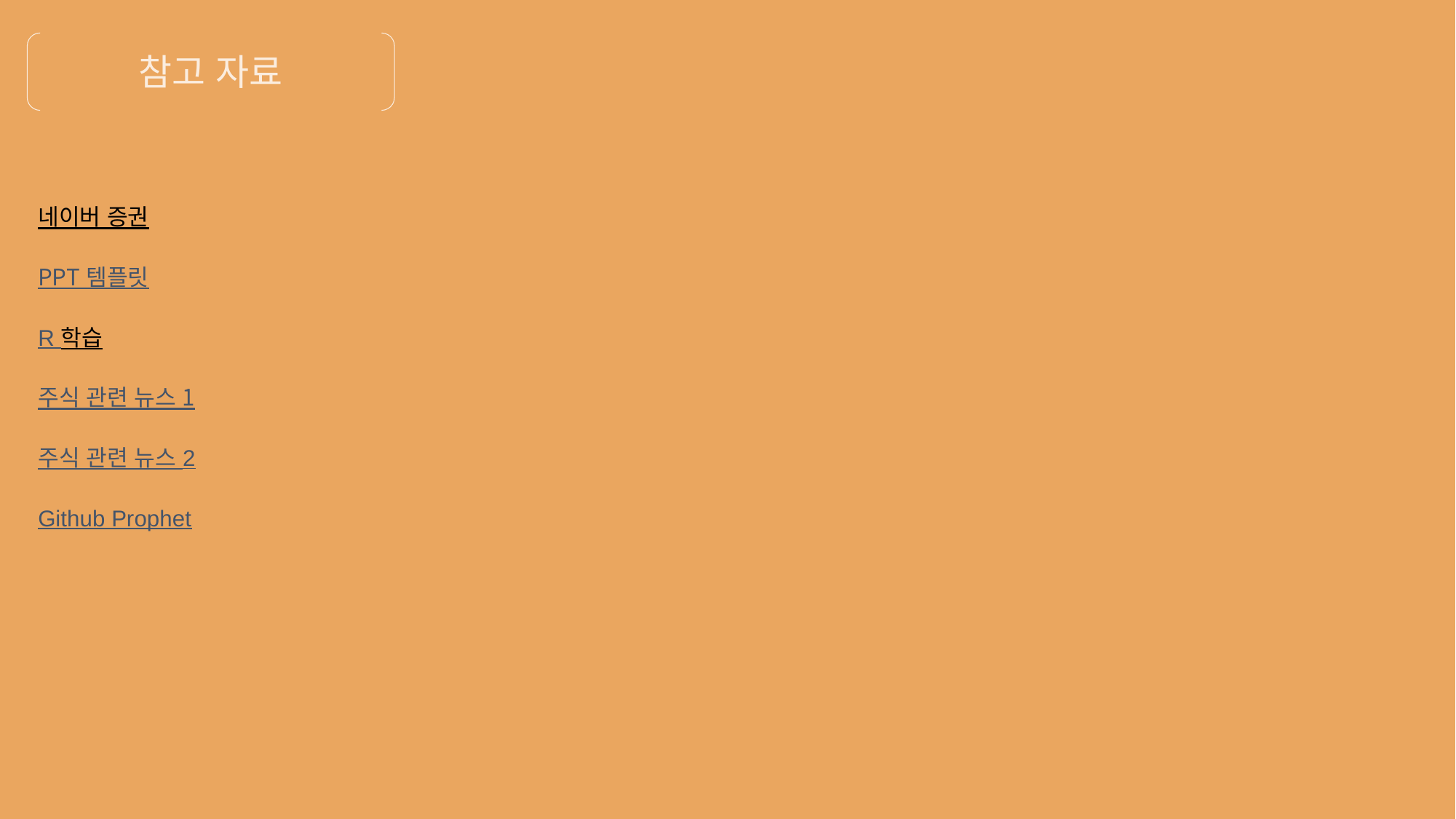

참고 자료
네이버 증권

PPT 템플릿

R 학습

주식 관련 뉴스 1

주식 관련 뉴스 2

Github Prophet